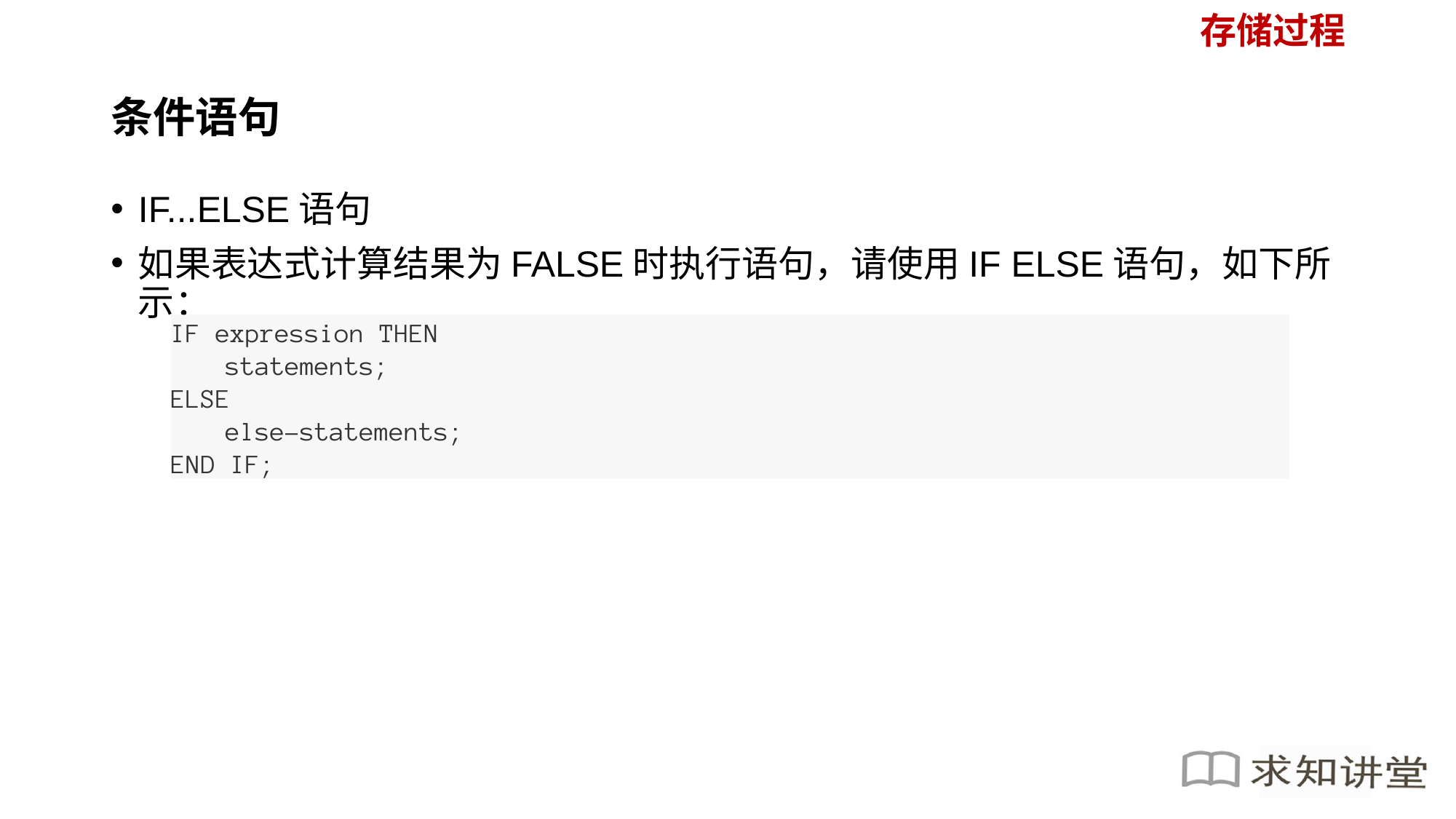

存储过程
# 条件语句
IF...ELSE语句
如果表达式计算结果为FALSE时执行语句，请使用IF ELSE语句，如下所示：

IF expression THEN
statements;
ELSE
else-statements;
END IF;